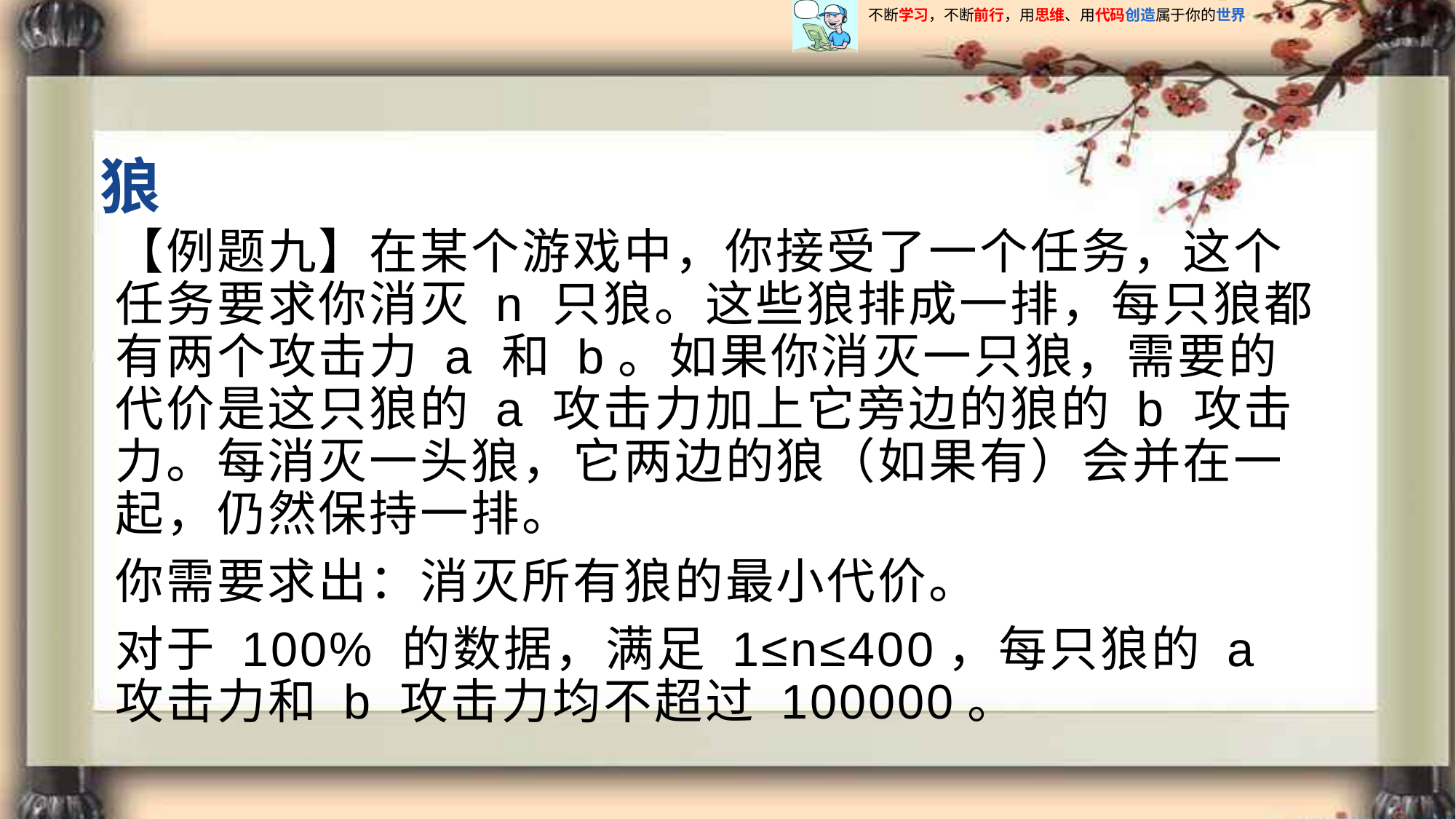

# 狼
【例题九】在某个游戏中，你接受了一个任务，这个任务要求你消灭 n 只狼。这些狼排成一排，每只狼都有两个攻击力 a 和 b。如果你消灭一只狼，需要的代价是这只狼的 a 攻击力加上它旁边的狼的 b 攻击力。每消灭一头狼，它两边的狼（如果有）会并在一起，仍然保持一排。
你需要求出：消灭所有狼的最小代价。
对于 100% 的数据，满足 1≤n≤400，每只狼的 a 攻击力和 b 攻击力均不超过 100000。